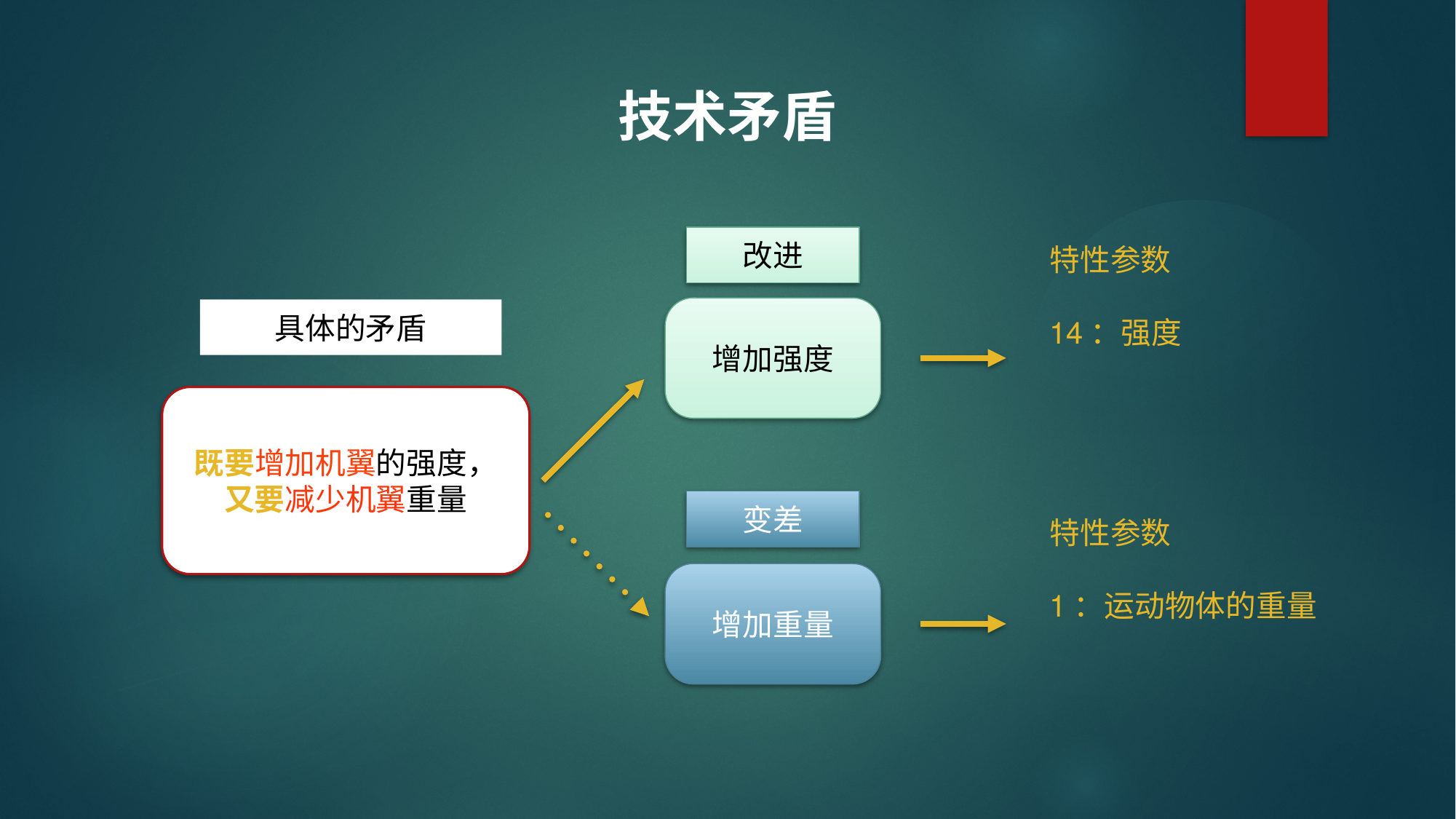

技术矛盾
改进
特性参数

14：强度
增加强度
具体的矛盾

既要增加机翼的强度，
又要减少机翼重量
变差
特性参数

1：运动物体的重量

增加重量